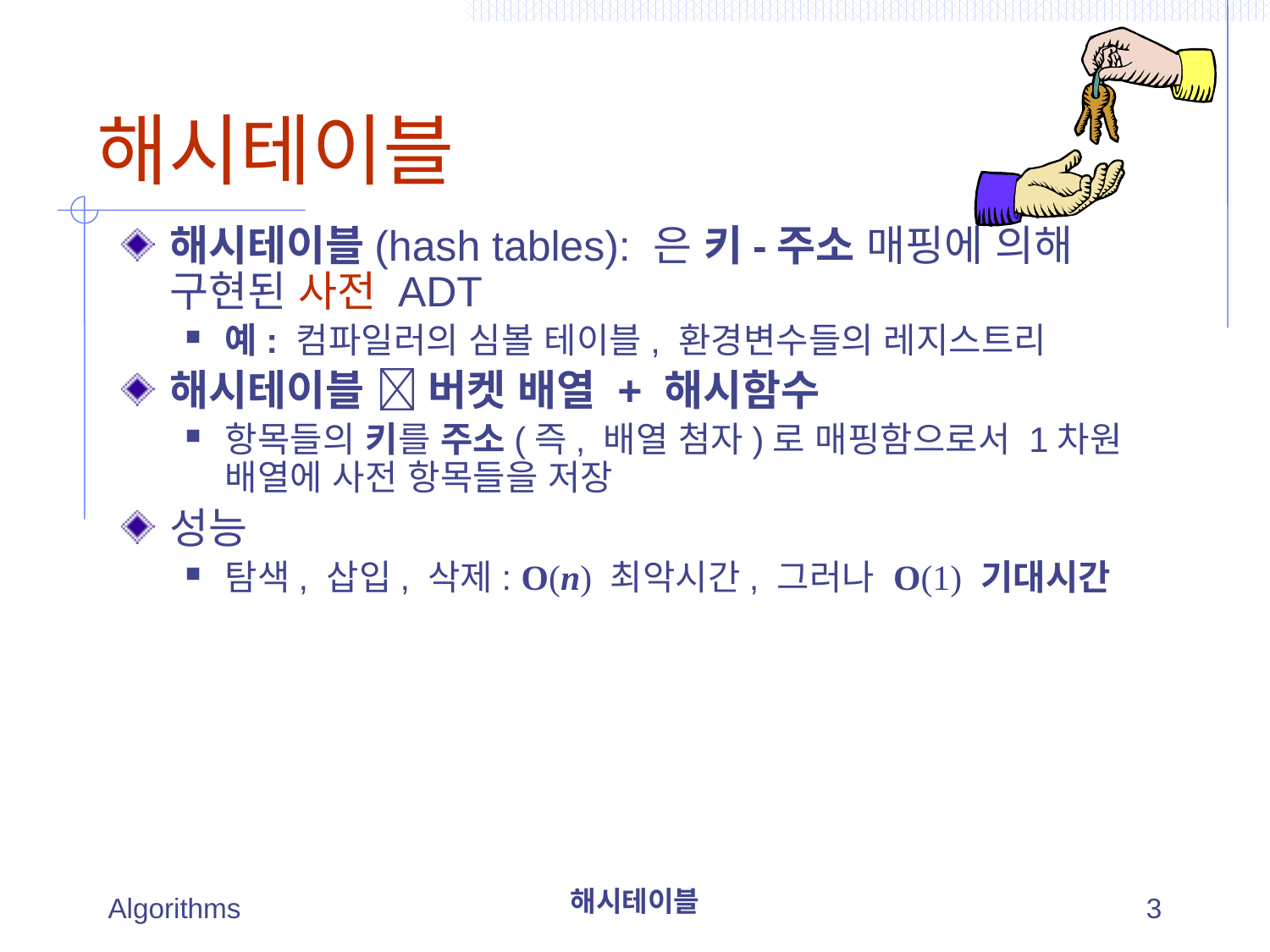

# 해시테이블
해시테이블(hash tables): 은 키-주소 매핑에 의해 구현된 사전 ADT
예: 컴파일러의 심볼 테이블, 환경변수들의 레지스트리
해시테이블 = 버켓 배열 + 해시함수
항목들의 키를 주소(즉, 배열 첨자)로 매핑함으로서 1차원 배열에 사전 항목들을 저장
성능
탐색, 삽입, 삭제: O(n) 최악시간, 그러나 O(1) 기대시간
Algorithms
해시테이블
3